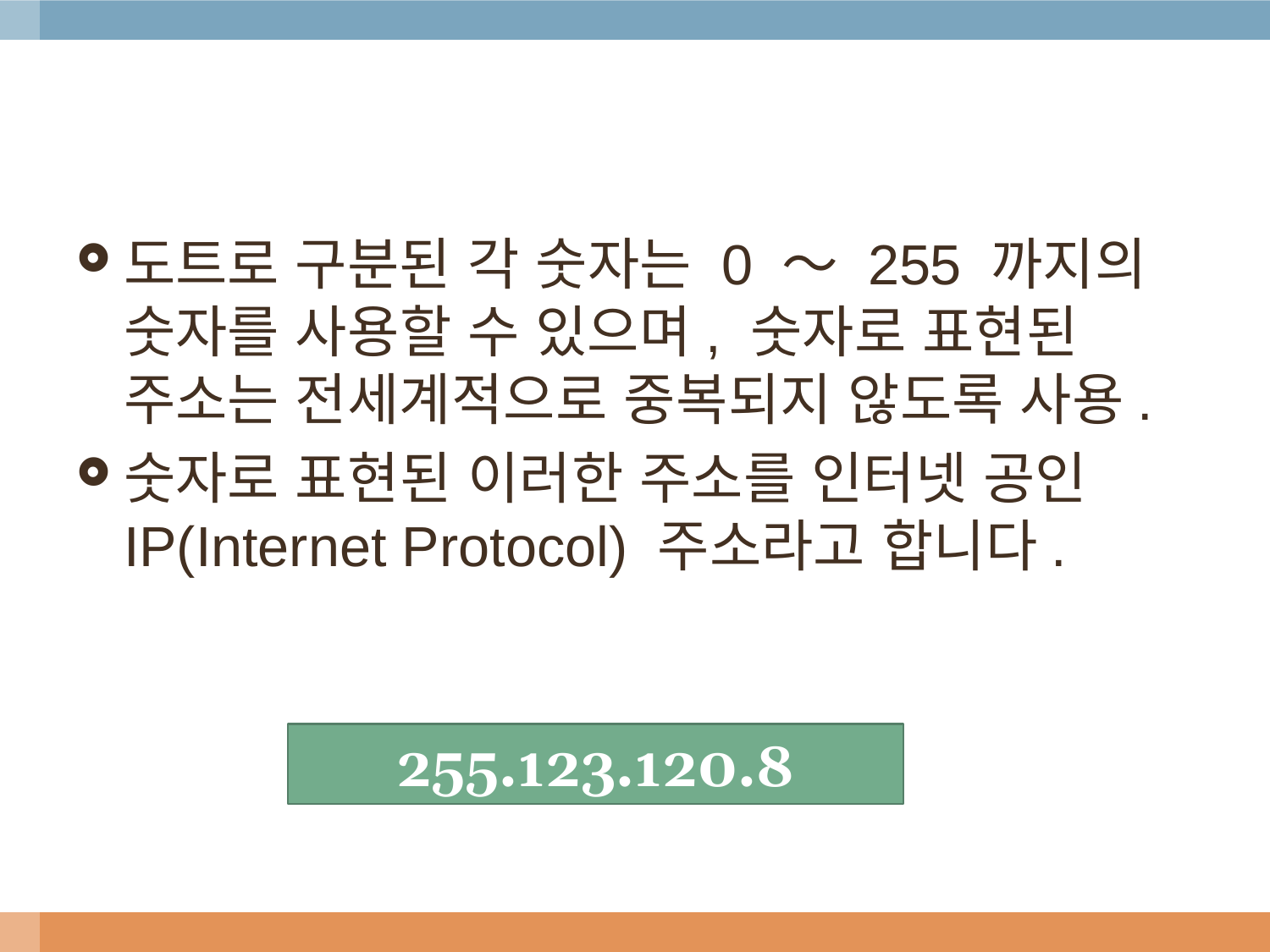

#
도트로 구분된 각 숫자는 0 ～ 255 까지의 숫자를 사용할 수 있으며, 숫자로 표현된 주소는 전세계적으로 중복되지 않도록 사용.
숫자로 표현된 이러한 주소를 인터넷 공인 IP(Internet Protocol) 주소라고 합니다.
255.123.120.8